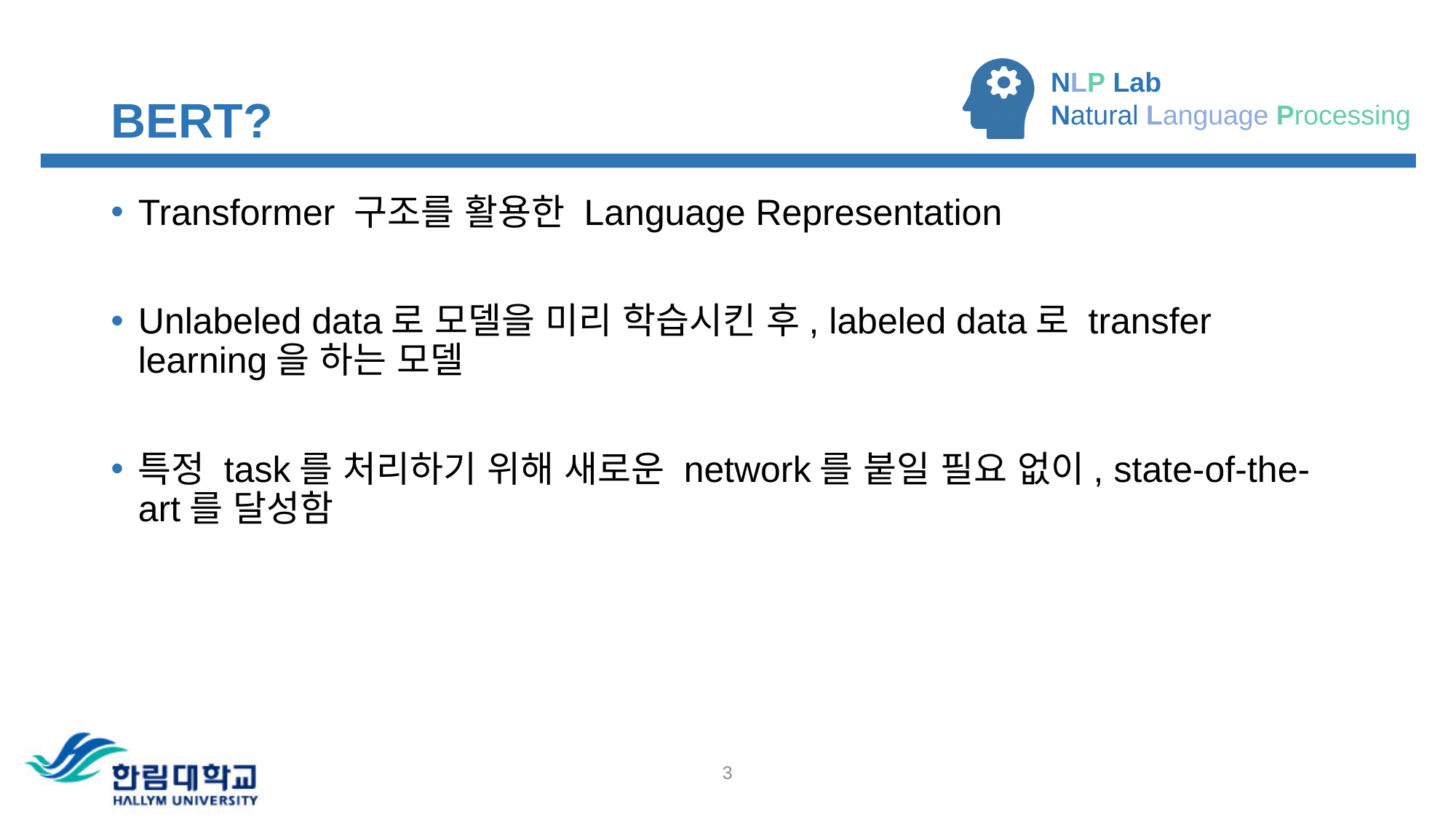

# BERT?
Transformer 구조를 활용한 Language Representation

Unlabeled data로 모델을 미리 학습시킨 후, labeled data로 transfer learning을 하는 모델

특정 task를 처리하기 위해 새로운 network를 붙일 필요 없이, state-of-the-art를 달성함
3